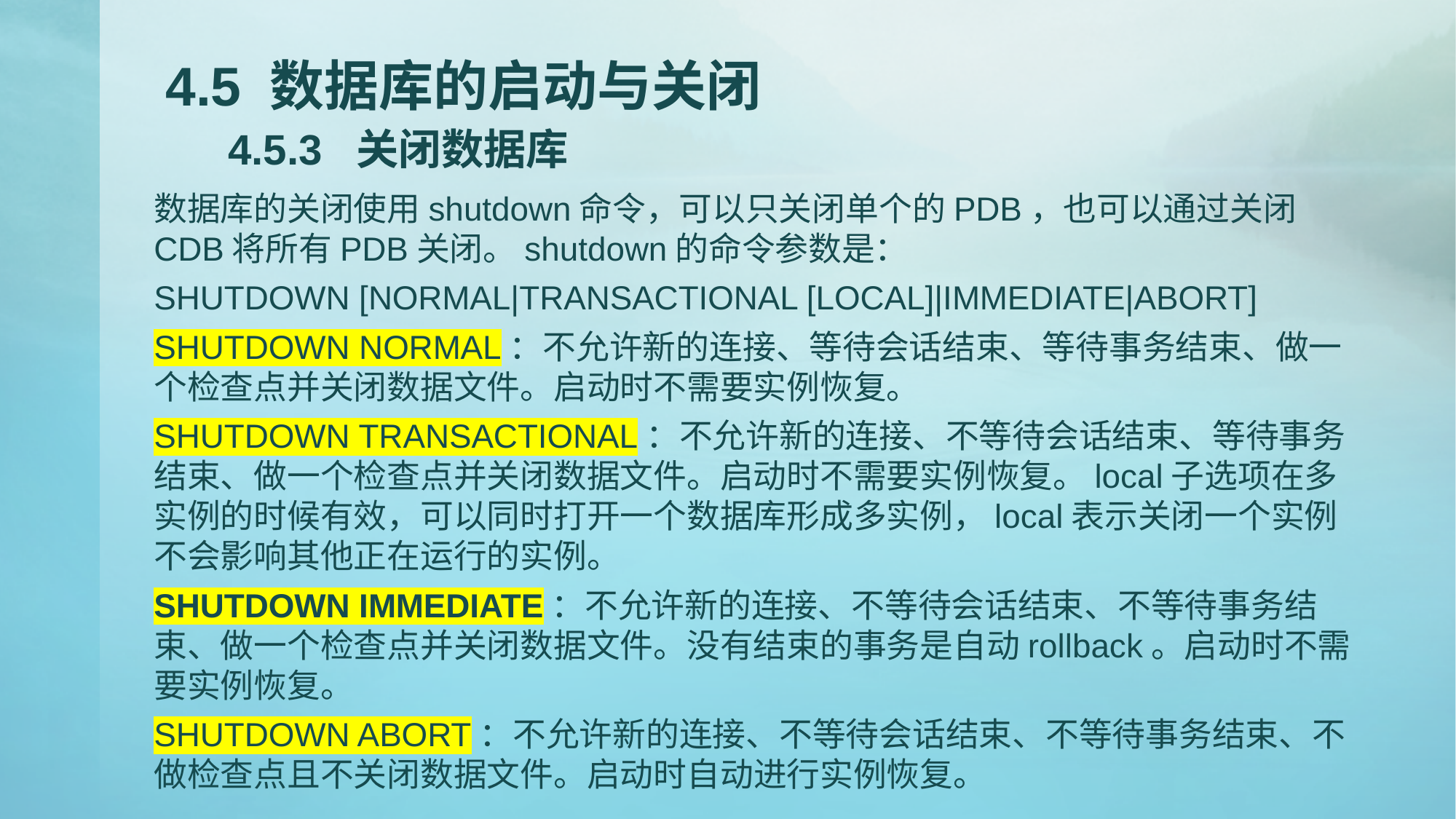

# 4.5 数据库的启动与关闭 4.5.3  关闭数据库
数据库的关闭使用shutdown命令，可以只关闭单个的PDB，也可以通过关闭CDB将所有PDB关闭。shutdown的命令参数是：
SHUTDOWN [NORMAL|TRANSACTIONAL [LOCAL]|IMMEDIATE|ABORT]
SHUTDOWN NORMAL：不允许新的连接、等待会话结束、等待事务结束、做一个检查点并关闭数据文件。启动时不需要实例恢复。
SHUTDOWN TRANSACTIONAL：不允许新的连接、不等待会话结束、等待事务结束、做一个检查点并关闭数据文件。启动时不需要实例恢复。local子选项在多实例的时候有效，可以同时打开一个数据库形成多实例，local表示关闭一个实例不会影响其他正在运行的实例。
SHUTDOWN IMMEDIATE：不允许新的连接、不等待会话结束、不等待事务结束、做一个检查点并关闭数据文件。没有结束的事务是自动rollback。启动时不需要实例恢复。
SHUTDOWN ABORT：不允许新的连接、不等待会话结束、不等待事务结束、不做检查点且不关闭数据文件。启动时自动进行实例恢复。